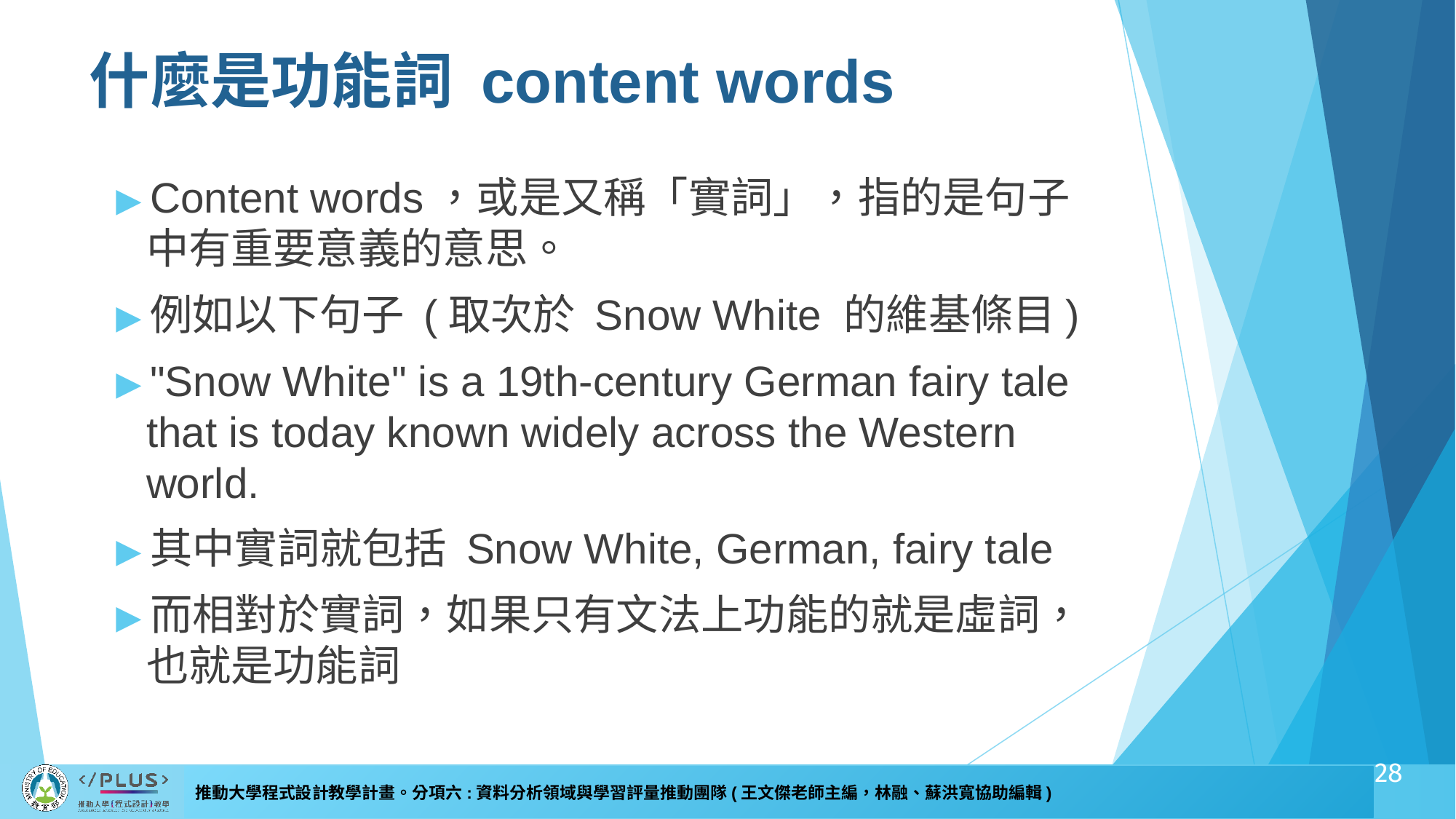

# 什麼是功能詞 content words
Content words，或是又稱「實詞」，指的是句子中有重要意義的意思。
例如以下句子 (取次於 Snow White 的維基條目)
"Snow White" is a 19th-century German fairy tale that is today known widely across the Western world.
其中實詞就包括 Snow White, German, fairy tale
而相對於實詞，如果只有文法上功能的就是虛詞，也就是功能詞
28
推動大學程式設計教學計畫。分項六:資料分析領域與學習評量推動團隊(王文傑老師主編，林融、蘇洪寬協助編輯)